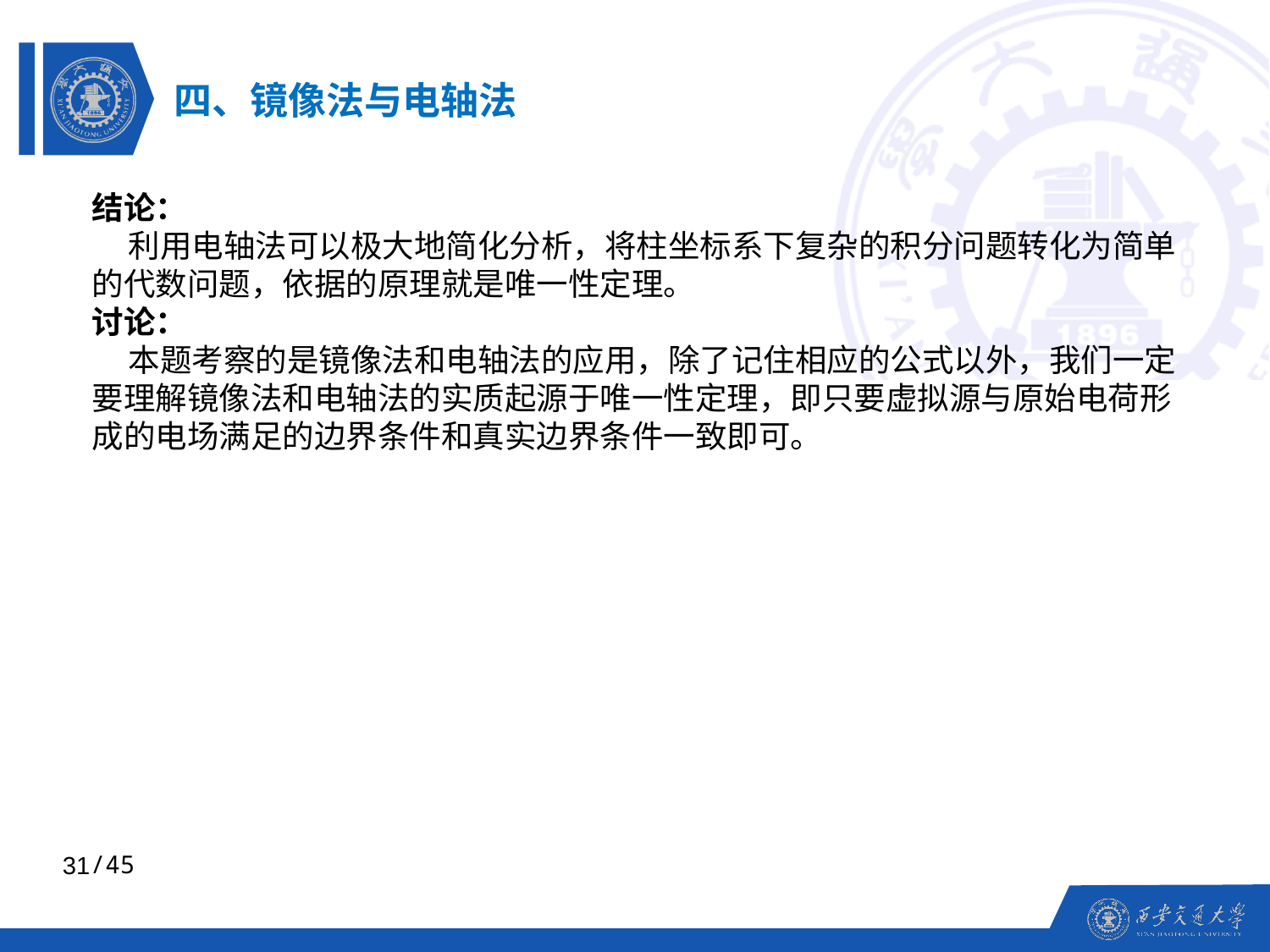

四、镜像法与电轴法
结论：
    利用电轴法可以极大地简化分析，将柱坐标系下复杂的积分问题转化为简单的代数问题，依据的原理就是唯一性定理。
讨论：
    本题考察的是镜像法和电轴法的应用，除了记住相应的公式以外，我们一定要理解镜像法和电轴法的实质起源于唯一性定理，即只要虚拟源与原始电荷形成的电场满足的边界条件和真实边界条件一致即可。
31